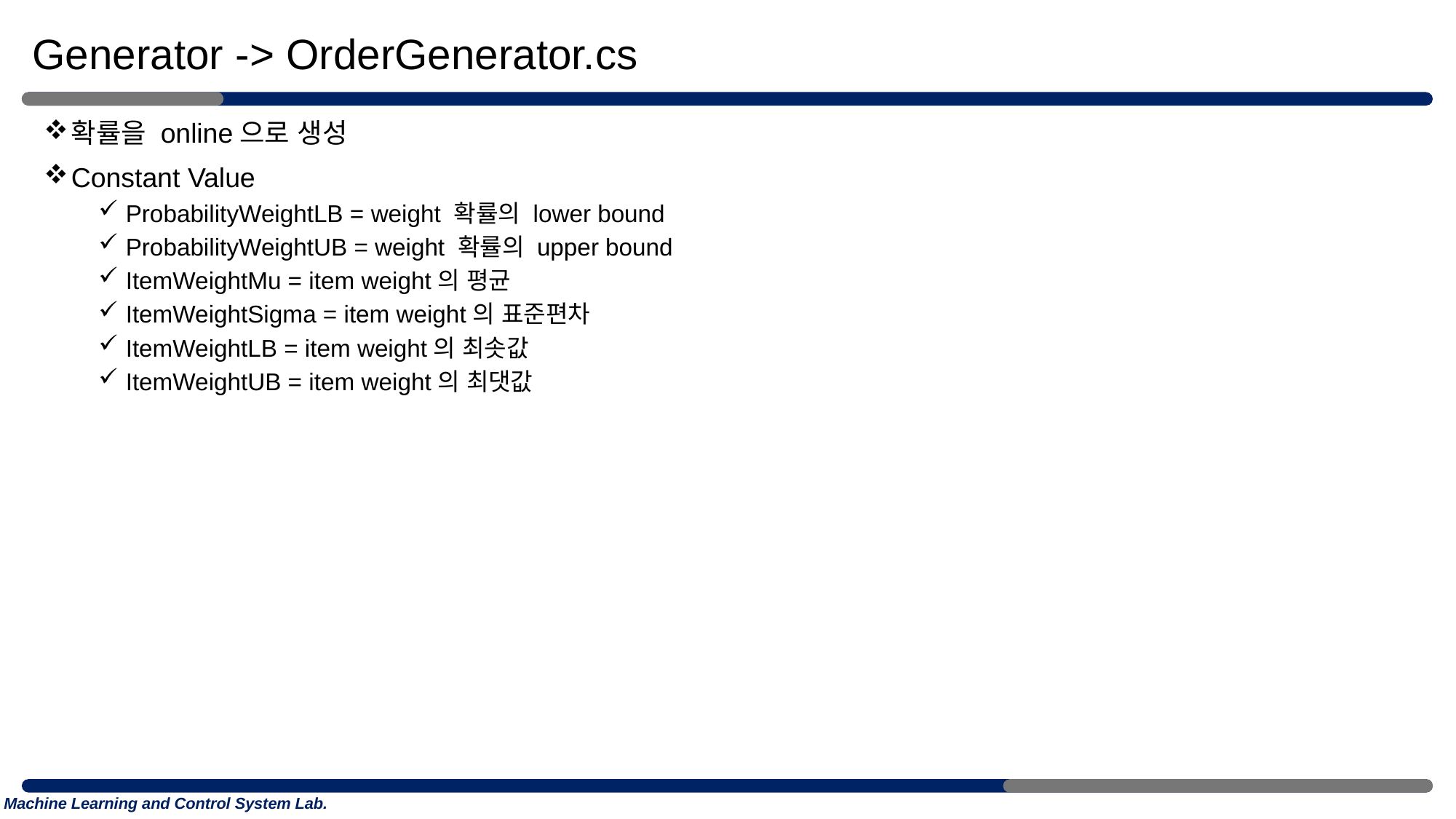

# Generator -> OrderGenerator.cs
확률을 online으로 생성
Constant Value
ProbabilityWeightLB = weight 확률의 lower bound
ProbabilityWeightUB = weight 확률의 upper bound
ItemWeightMu = item weight의 평균
ItemWeightSigma = item weight의 표준편차
ItemWeightLB = item weight의 최솟값
ItemWeightUB = item weight의 최댓값